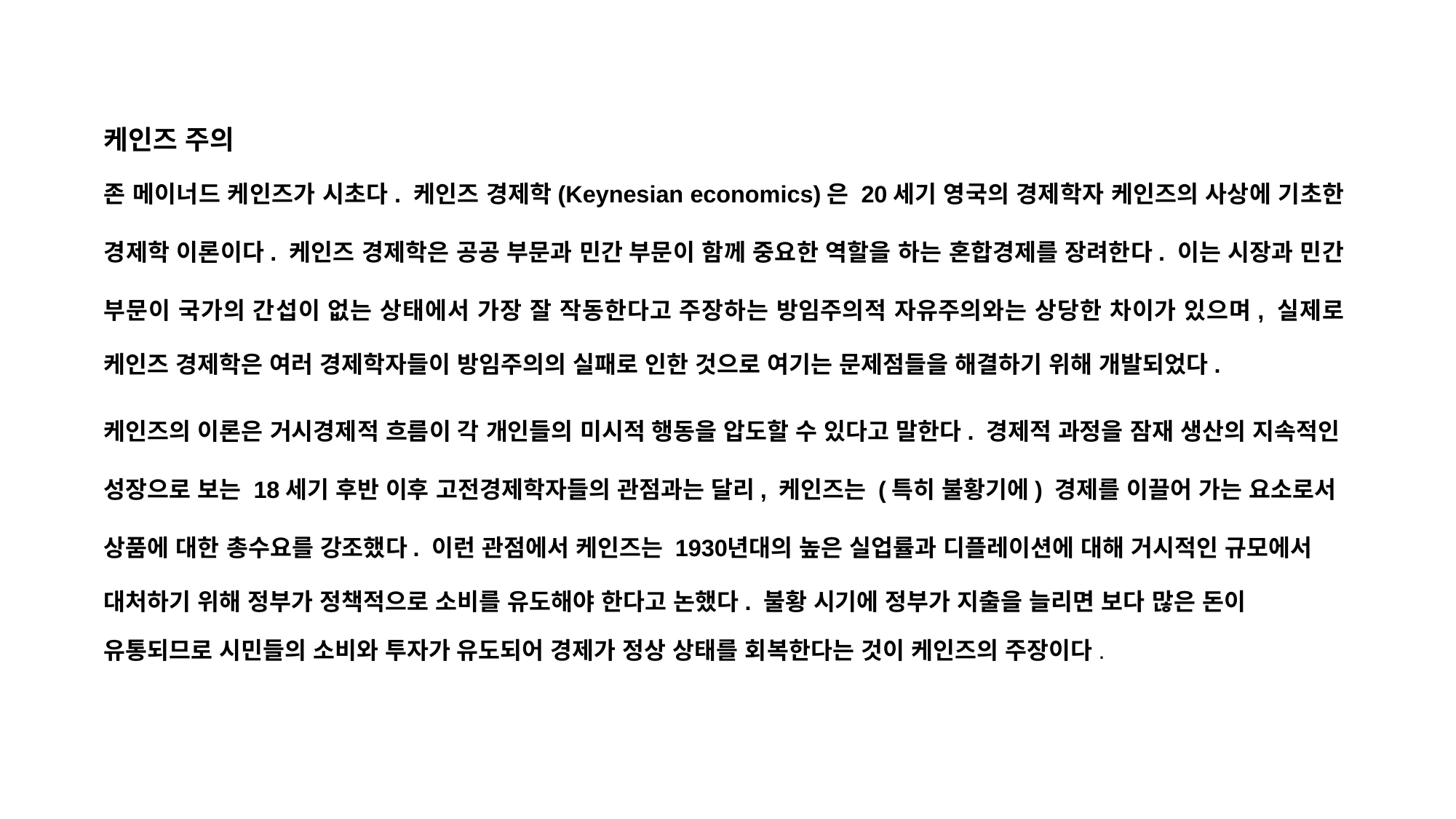

케인즈 주의
존 메이너드 케인즈가 시초다. 케인즈 경제학(Keynesian economics)은 20세기 영국의 경제학자 케인즈의 사상에 기초한 경제학 이론이다. 케인즈 경제학은 공공 부문과 민간 부문이 함께 중요한 역할을 하는 혼합경제를 장려한다. 이는 시장과 민간 부문이 국가의 간섭이 없는 상태에서 가장 잘 작동한다고 주장하는 방임주의적 자유주의와는 상당한 차이가 있으며, 실제로 케인즈 경제학은 여러 경제학자들이 방임주의의 실패로 인한 것으로 여기는 문제점들을 해결하기 위해 개발되었다.
케인즈의 이론은 거시경제적 흐름이 각 개인들의 미시적 행동을 압도할 수 있다고 말한다. 경제적 과정을 잠재 생산의 지속적인 성장으로 보는 18세기 후반 이후 고전경제학자들의 관점과는 달리, 케인즈는 (특히 불황기에) 경제를 이끌어 가는 요소로서 상품에 대한 총수요를 강조했다. 이런 관점에서 케인즈는 1930년대의 높은 실업률과 디플레이션에 대해 거시적인 규모에서 대처하기 위해 정부가 정책적으로 소비를 유도해야 한다고 논했다. 불황 시기에 정부가 지출을 늘리면 보다 많은 돈이 유통되므로 시민들의 소비와 투자가 유도되어 경제가 정상 상태를 회복한다는 것이 케인즈의 주장이다.